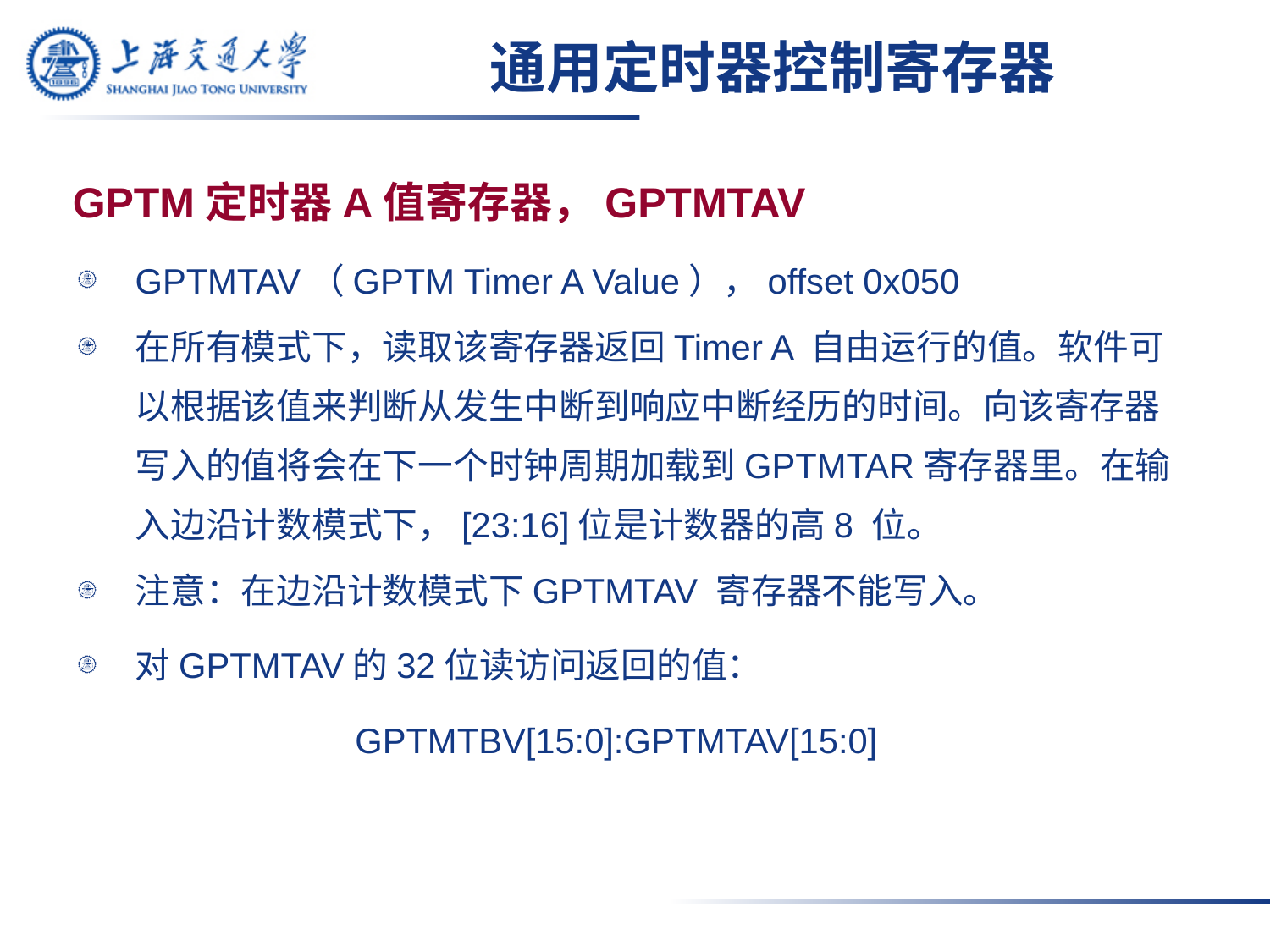

# 通用定时器控制寄存器
GPTM定时器A值寄存器，GPTMTAV
GPTMTAV（GPTM Timer A Value），offset 0x050
在所有模式下，读取该寄存器返回Timer A 自由运行的值。软件可以根据该值来判断从发生中断到响应中断经历的时间。向该寄存器写入的值将会在下一个时钟周期加载到GPTMTAR寄存器里。在输入边沿计数模式下，[23:16]位是计数器的高8 位。
注意：在边沿计数模式下GPTMTAV 寄存器不能写入。
对GPTMTAV的32位读访问返回的值：
                             GPTMTBV[15:0]:GPTMTAV[15:0]